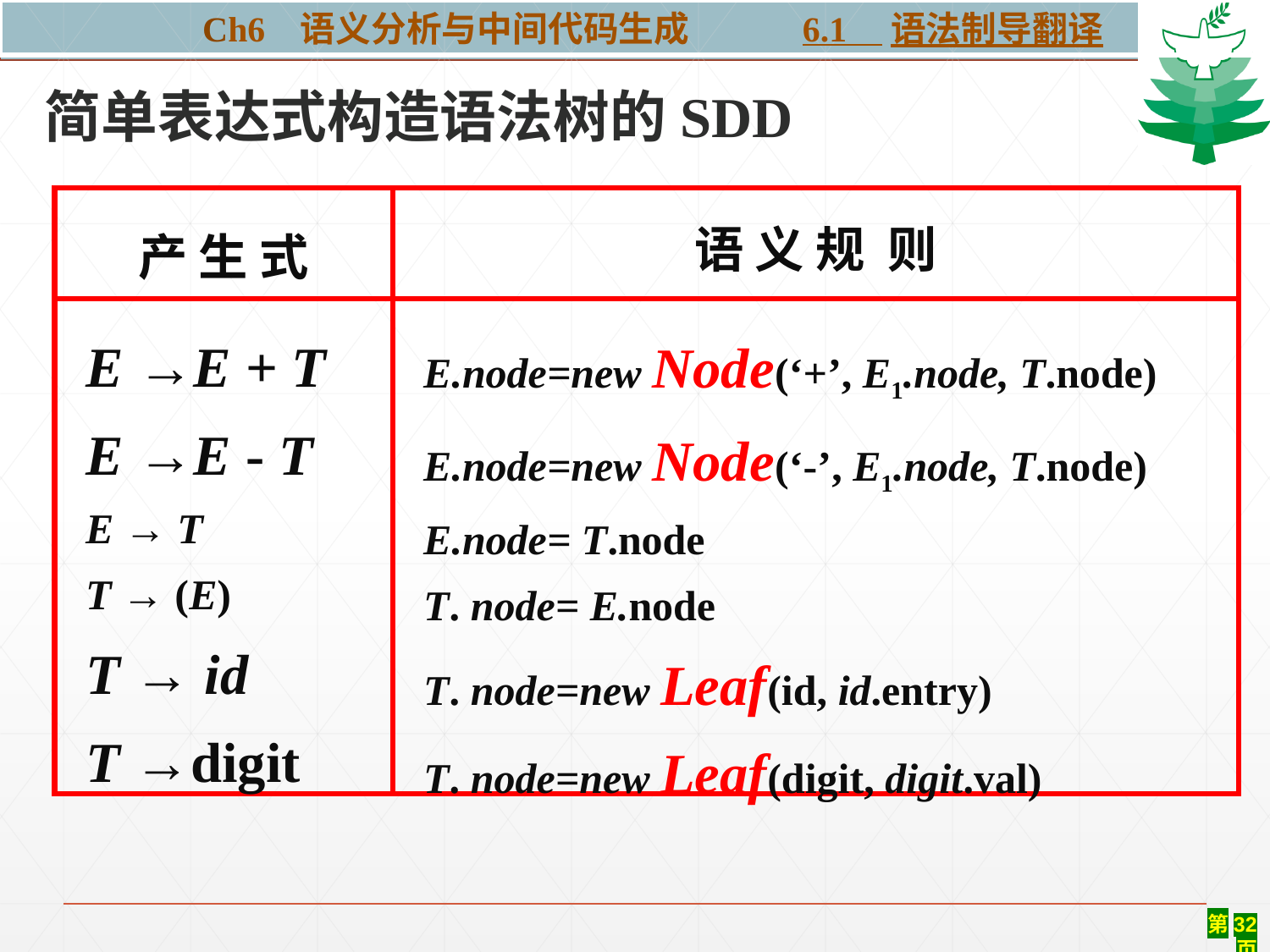

Ch6   语义分析与中间代码生成             6.1    语法制导翻译
简单表达式构造语法树的SDD

产 生 式

语 义 规  则

E →E + T
E →E - T
E → T
T → (E)
T → id
T →digit

E.node=new Node(‘+’, E1.node, T.node)
E.node=new Node(‘-’, E1.node, T.node)
E.node= T.node
T. node= E.node
T. node=new Leaf(id, id.entry)
T. node=new Leaf(digit, digit.val)